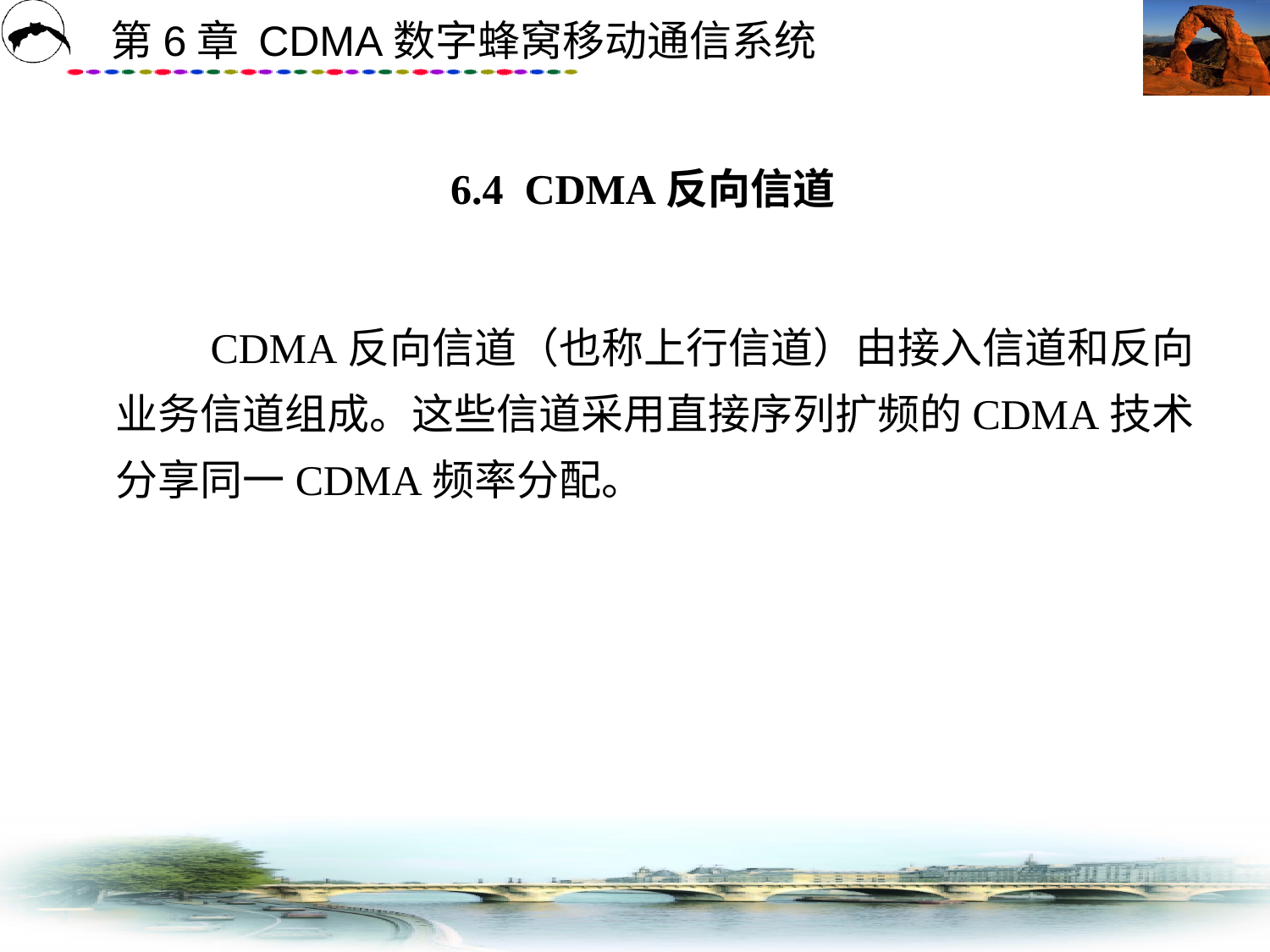

# 6.4  CDMA反向信道
　　CDMA反向信道（也称上行信道）由接入信道和反向业务信道组成。这些信道采用直接序列扩频的CDMA技术分享同一CDMA频率分配。